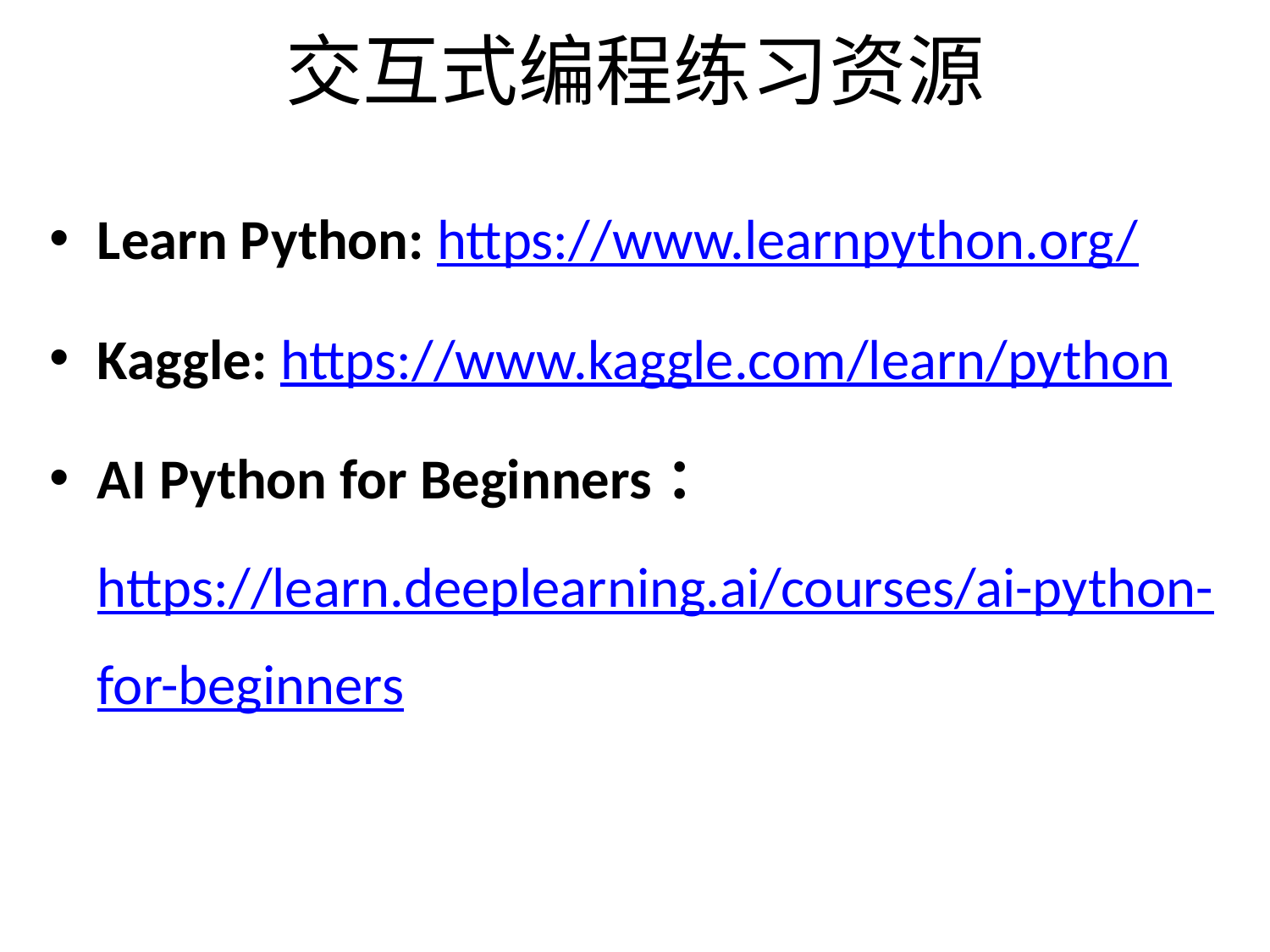

# 交互式编程练习资源
Learn Python: https://www.learnpython.org/
Kaggle: https://www.kaggle.com/learn/python
AI Python for Beginners：https://learn.deeplearning.ai/courses/ai-python-for-beginners